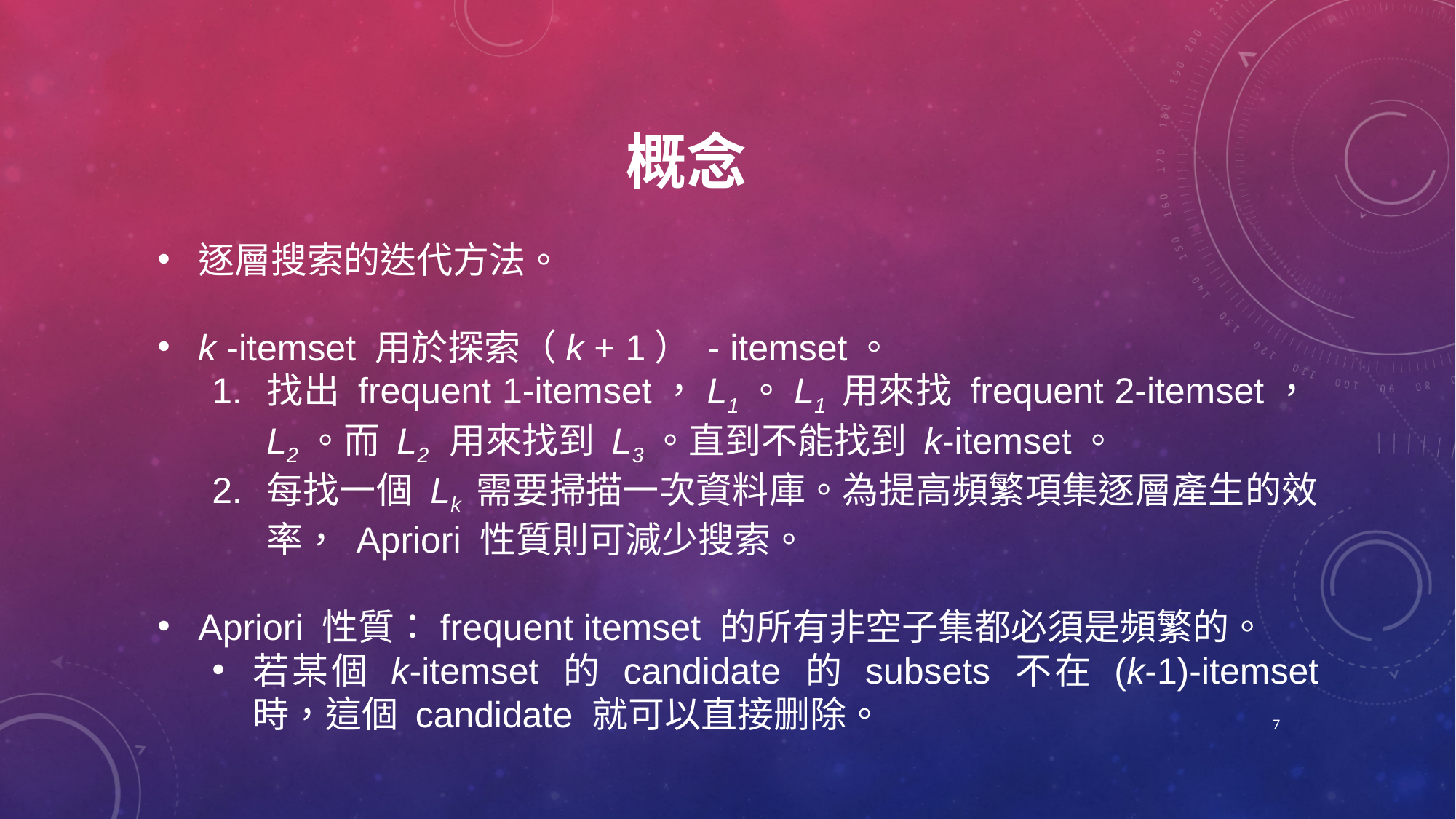

# 概念
逐層搜索的迭代方法。

k -itemset 用於探索（k + 1） - itemset。
找出 frequent 1-itemset，L1。L1 用來找 frequent 2-itemset，L2。而 L2  用來找到 L3。直到不能找到 k-itemset。
每找一個 Lk 需要掃描一次資料庫。為提高頻繁項集逐層產生的效率， Apriori 性質則可減少搜索。

Apriori 性質：frequent itemset 的所有非空子集都必須是頻繁的。
若某個 k-itemset 的 candidate 的 subsets 不在 (k-1)-itemset 時，這個 candidate 就可以直接删除。
7